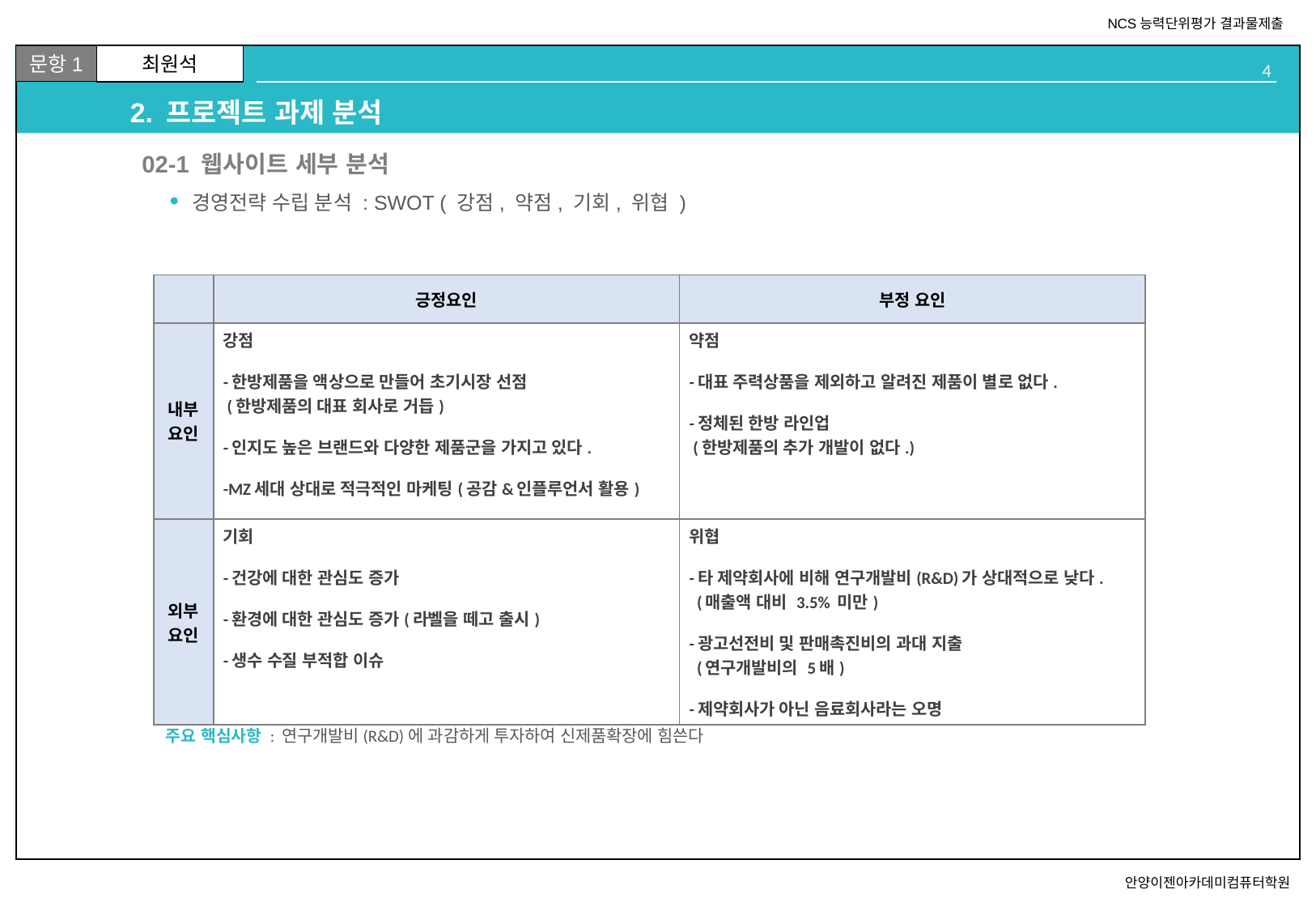

# 2. 프로젝트 과제 분석
02-1 웹사이트 세부 분석
경영전략 수립 분석 : SWOT ( 강점, 약점, 기회, 위협 )

|  | 긍정요인 | 부정 요인 |
| --- | --- | --- |
| 내부요인 | 강점 -한방제품을 액상으로 만들어 초기시장 선점 (한방제품의 대표 회사로 거듭) -인지도 높은 브랜드와 다양한 제품군을 가지고 있다. -MZ세대 상대로 적극적인 마케팅(공감&인플루언서 활용) | 약점 -대표 주력상품을 제외하고 알려진 제품이 별로 없다. -정체된 한방 라인업 (한방제품의 추가 개발이 없다.) |
| 외부요인 | 기회 -건강에 대한 관심도 증가 -환경에 대한 관심도 증가(라벨을 떼고 출시) -생수 수질 부적합 이슈 | 위협 -타 제약회사에 비해 연구개발비(R&D)가 상대적으로 낮다. (매출액 대비 3.5% 미만) -광고선전비 및 판매촉진비의 과대 지출 (연구개발비의 5배) -제약회사가 아닌 음료회사라는 오명 |
주요 핵심사항 : 연구개발비(R&D)에 과감하게 투자하여 신제품확장에 힘쓴다